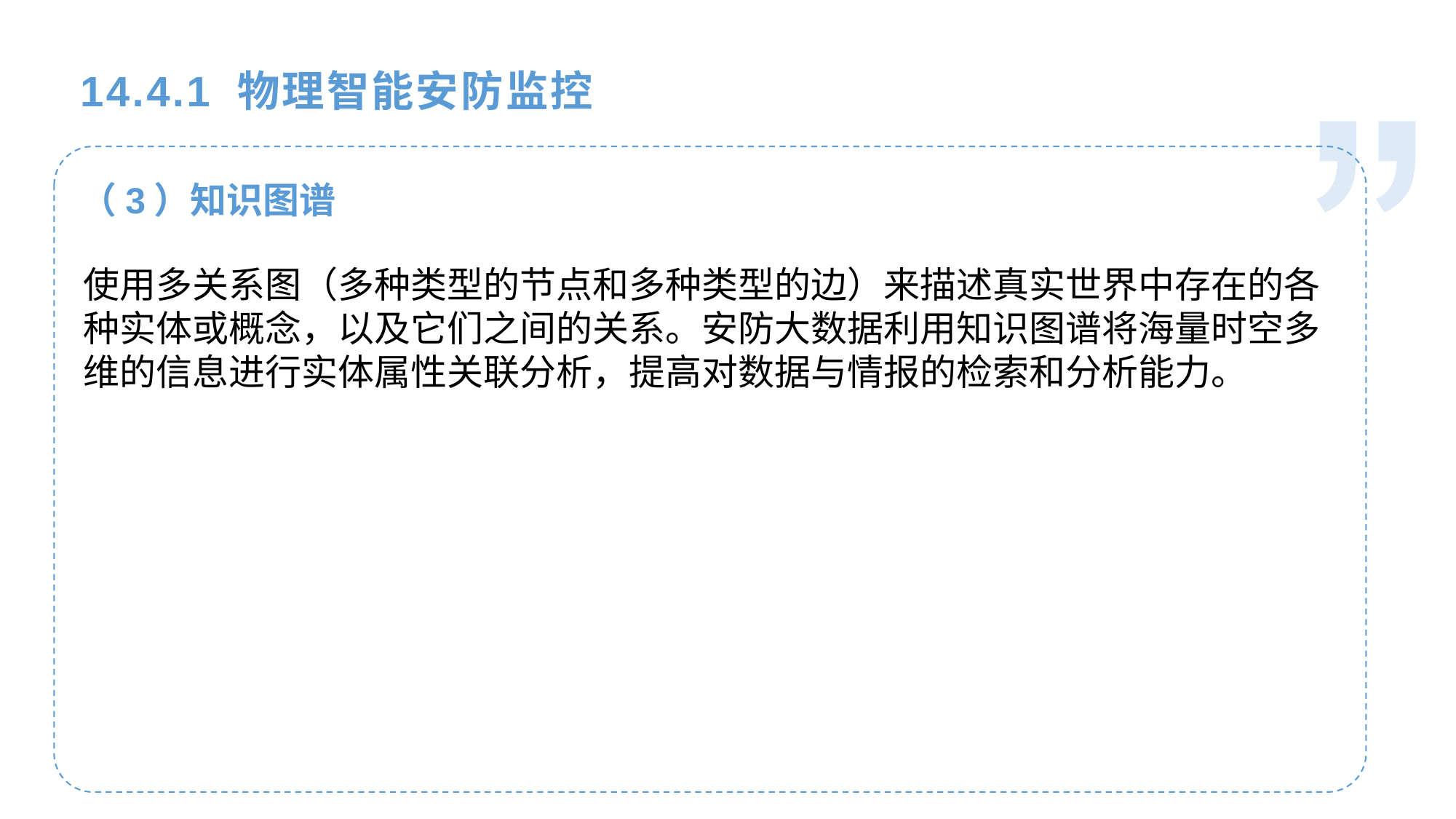

人工智能基础
14.4.1 物理智能安防监控

（3）知识图谱
使用多关系图（多种类型的节点和多种类型的边）来描述真实世界中存在的各种实体或概念，以及它们之间的关系。安防大数据利用知识图谱将海量时空多维的信息进行实体属性关联分析，提高对数据与情报的检索和分析能力。